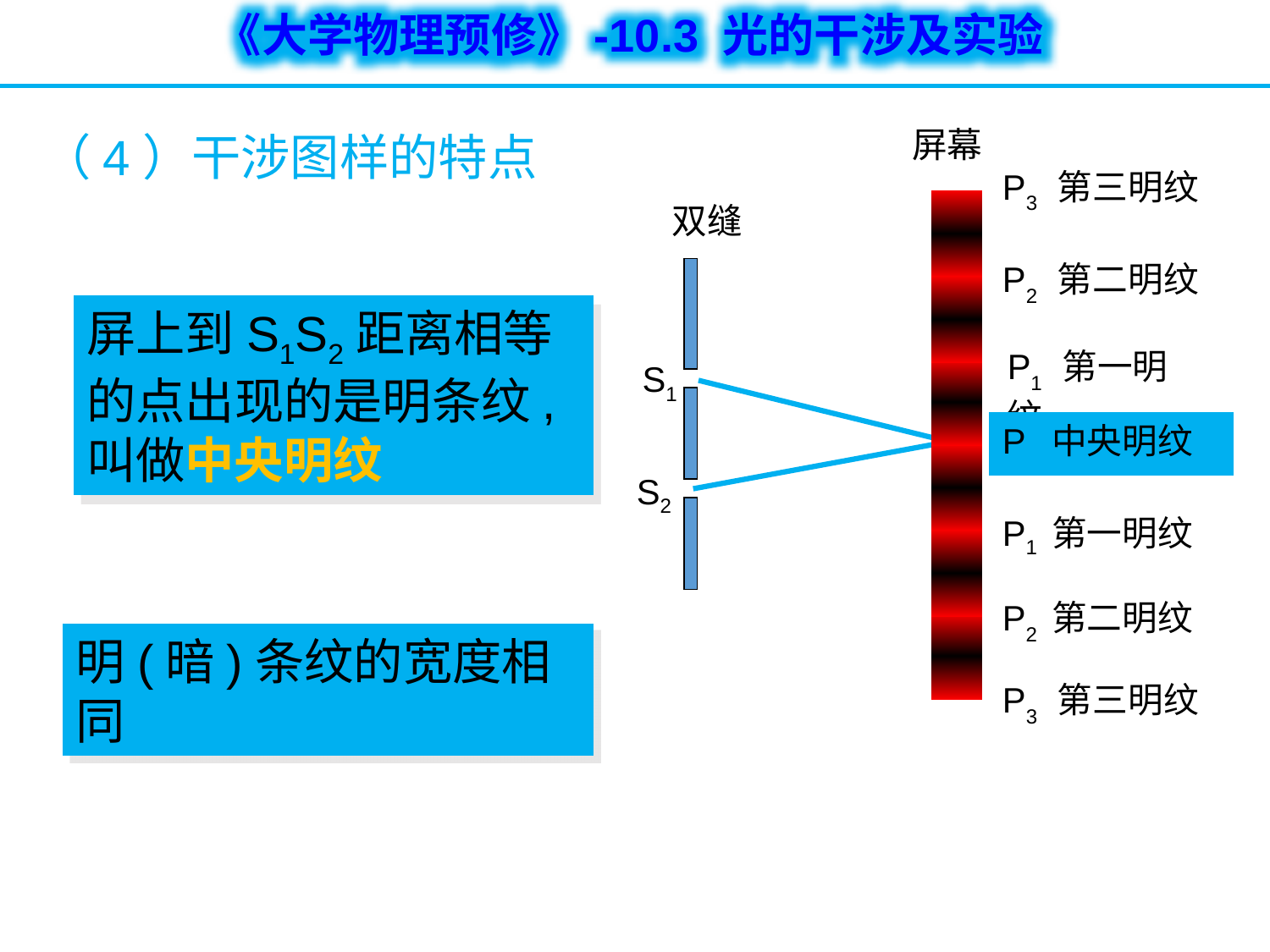

屏幕

双缝

S1
S2
（4）干涉图样的特点
P3  第三明纹
P2  第二明纹
屏上到S1S2距离相等的点出现的是明条纹,叫做中央明纹
P1  第一明纹

P   中央明纹
P1 第一明纹
P2 第二明纹
明(暗)条纹的宽度相同
P3  第三明纹